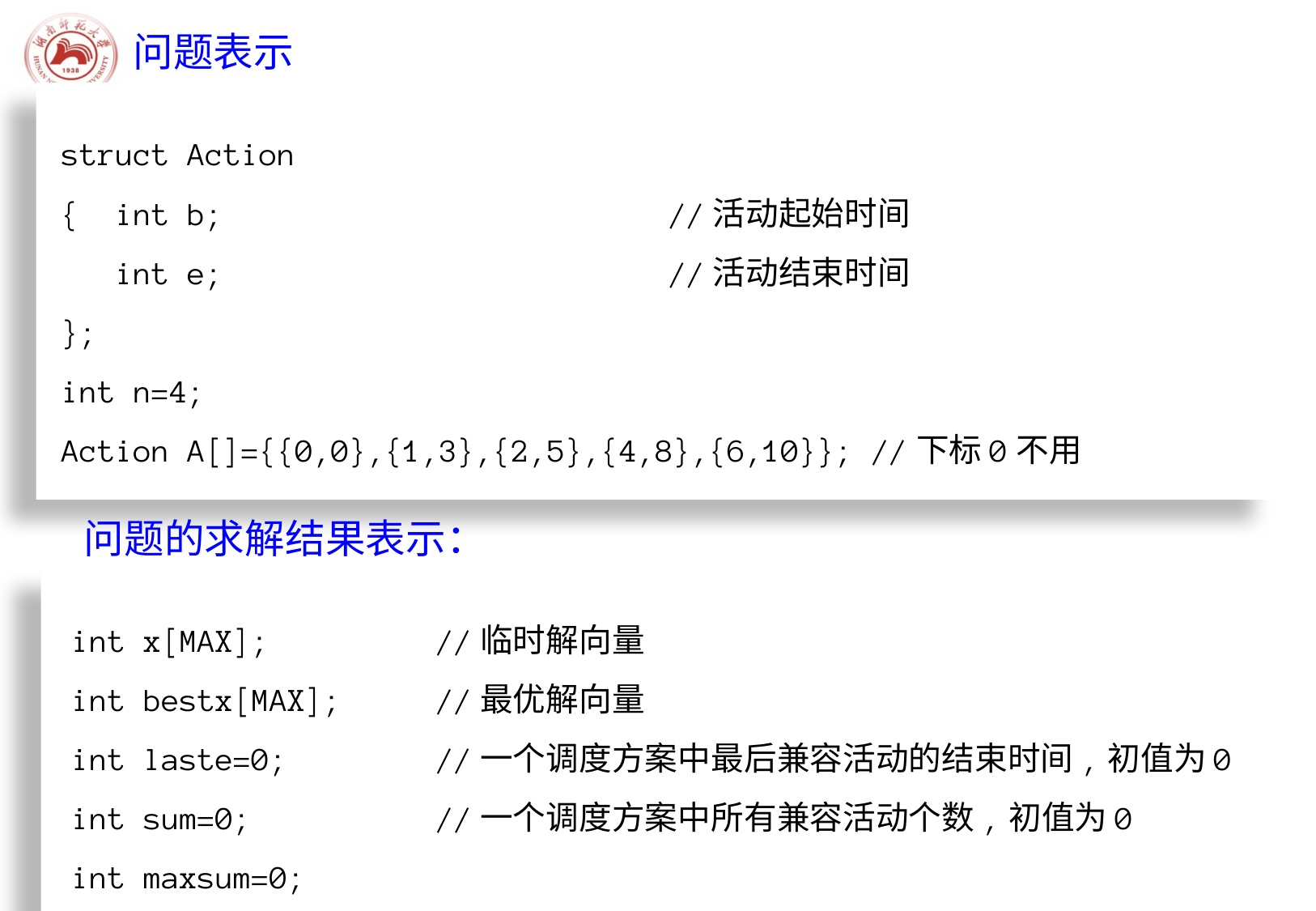

问题表示
struct Action
{  int b;				//活动起始时间
   int e;				//活动结束时间
};
int n=4;
Action A[]={{0,0},{1,3},{2,5},{4,8},{6,10}}; //下标0不用
问题的求解结果表示：
int x[MAX];		//临时解向量
int bestx[MAX];	//最优解向量
int laste=0;		//一个调度方案中最后兼容活动的结束时间,初值为0
int sum=0;		//一个调度方案中所有兼容活动个数,初值为0
int maxsum=0;